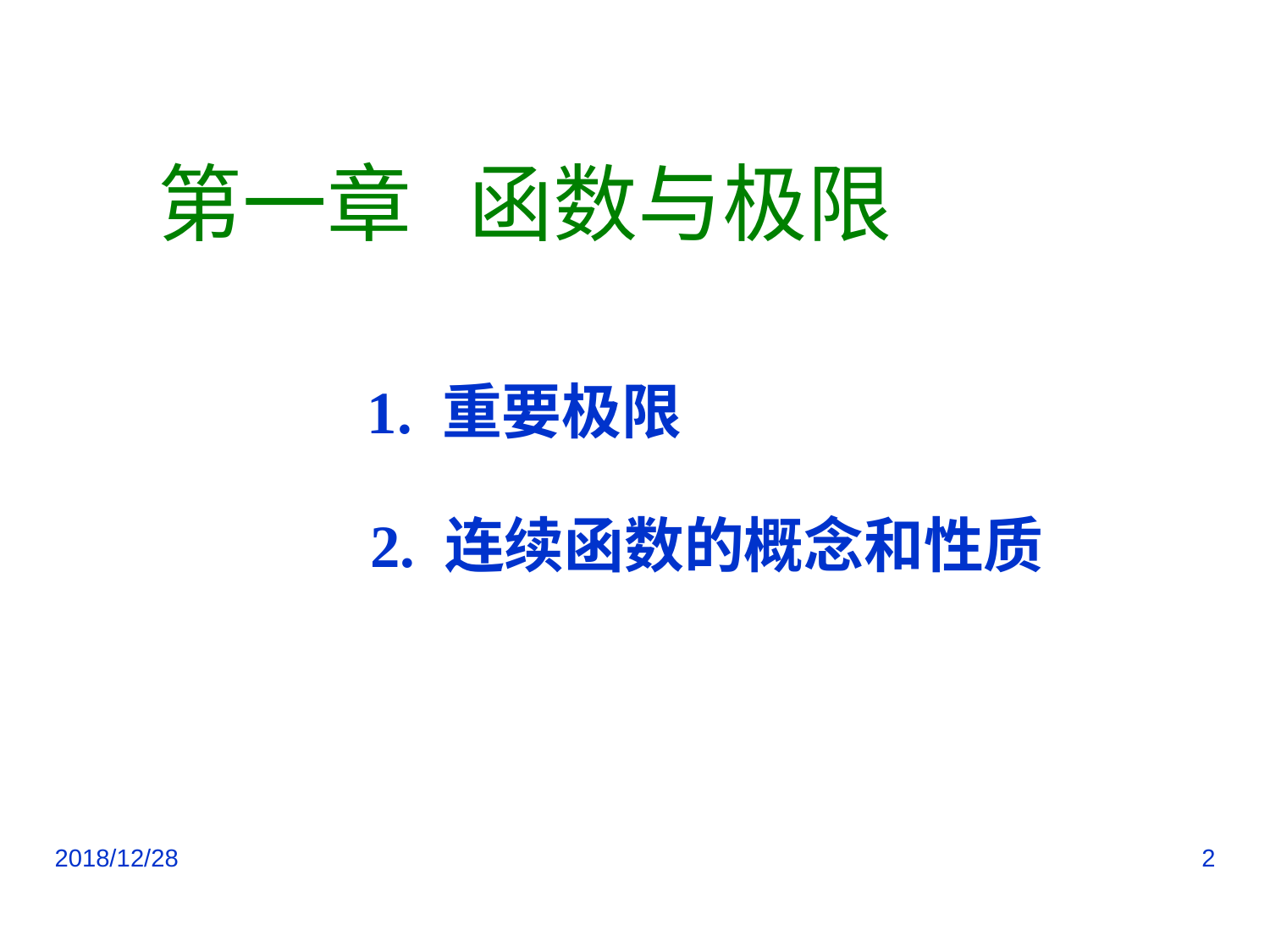

# 第一章   函数与极限
1. 重要极限
2. 连续函数的概念和性质
2018/12/28
2